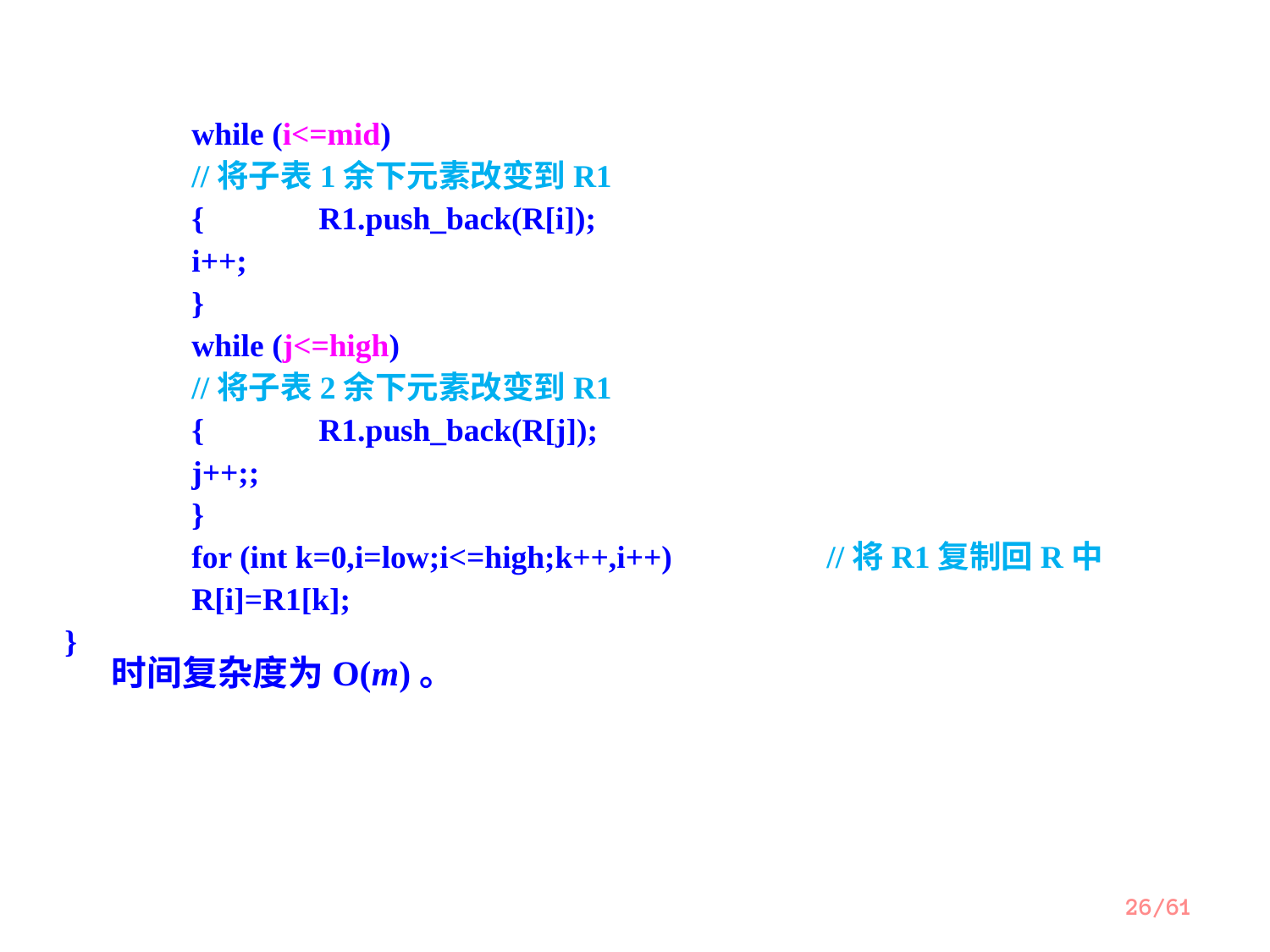

while (i<=mid) 							//将子表1余下元素改变到R1
    	{	R1.push_back(R[i]);
         	i++;
    	}
    	while (j<=high)							//将子表2余下元素改变到R1
    	{	R1.push_back(R[j]);
         	j++;;
    	}
    	for (int k=0,i=low;i<=high;k++,i++) 		//将R1复制回R中
         	R[i]=R1[k];
}
时间复杂度为O(m)。
26/61